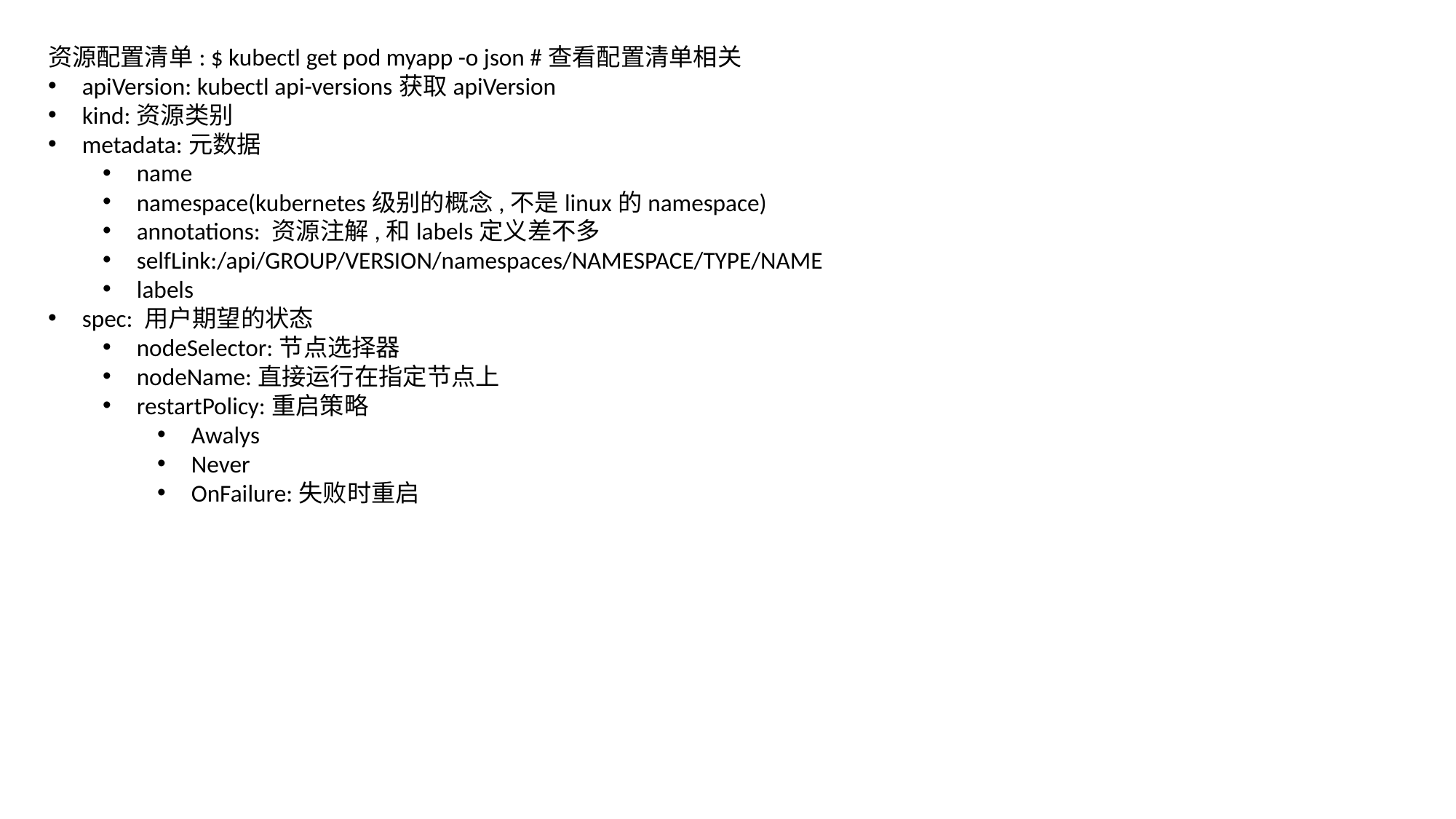

资源配置清单: $ kubectl get pod myapp -o json #查看配置清单相关
apiVersion: kubectl api-versions获取apiVersion
kind:资源类别
metadata:元数据
name
namespace(kubernetes级别的概念,不是linux的namespace)
annotations: 资源注解,和labels定义差不多
selfLink:/api/GROUP/VERSION/namespaces/NAMESPACE/TYPE/NAME
labels
spec: 用户期望的状态
nodeSelector:节点选择器
nodeName:直接运行在指定节点上
restartPolicy:重启策略
Awalys
Never
OnFailure:失败时重启